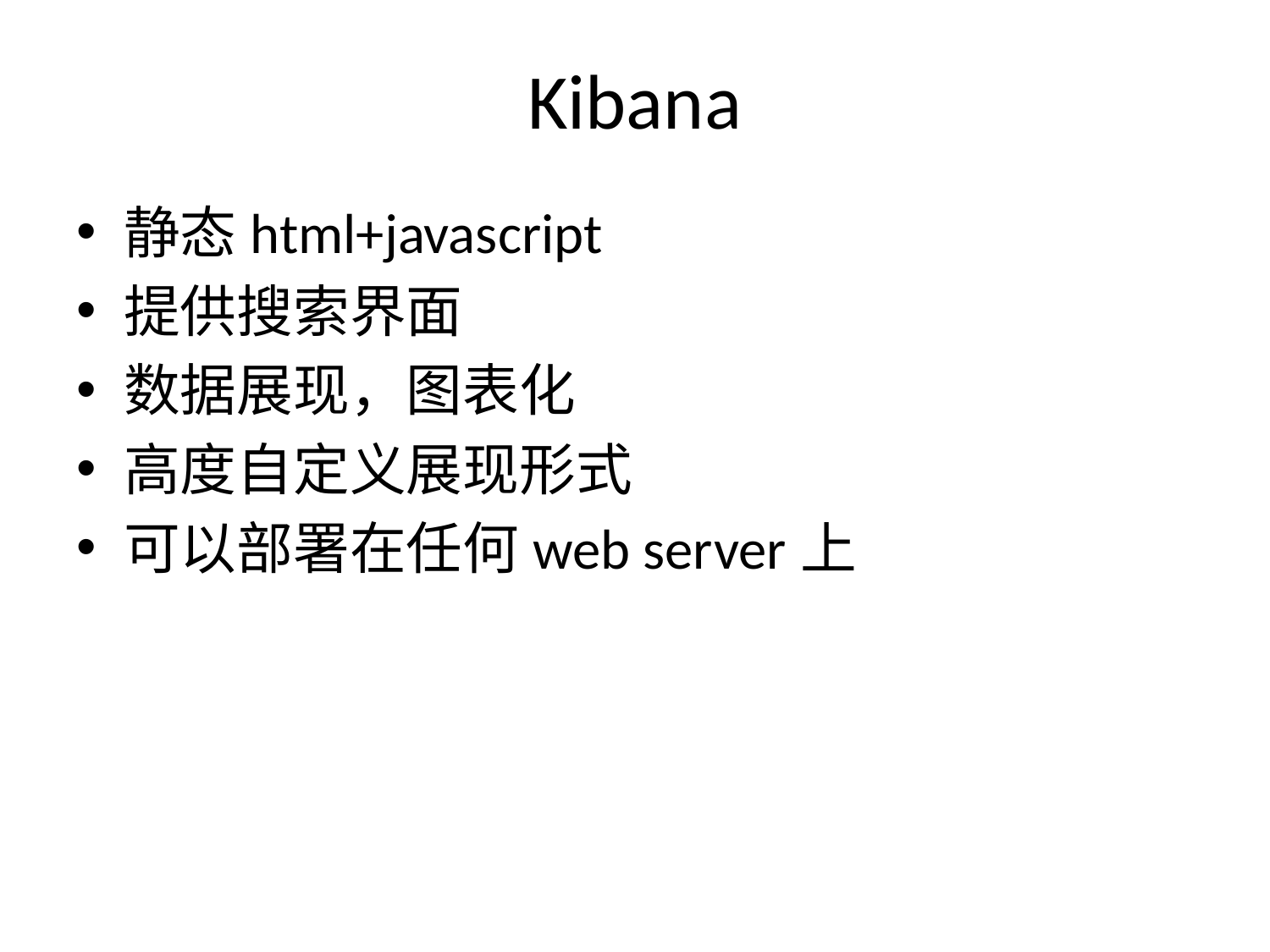

# Kibana
静态html+javascript
提供搜索界面
数据展现，图表化
高度自定义展现形式
可以部署在任何web server上